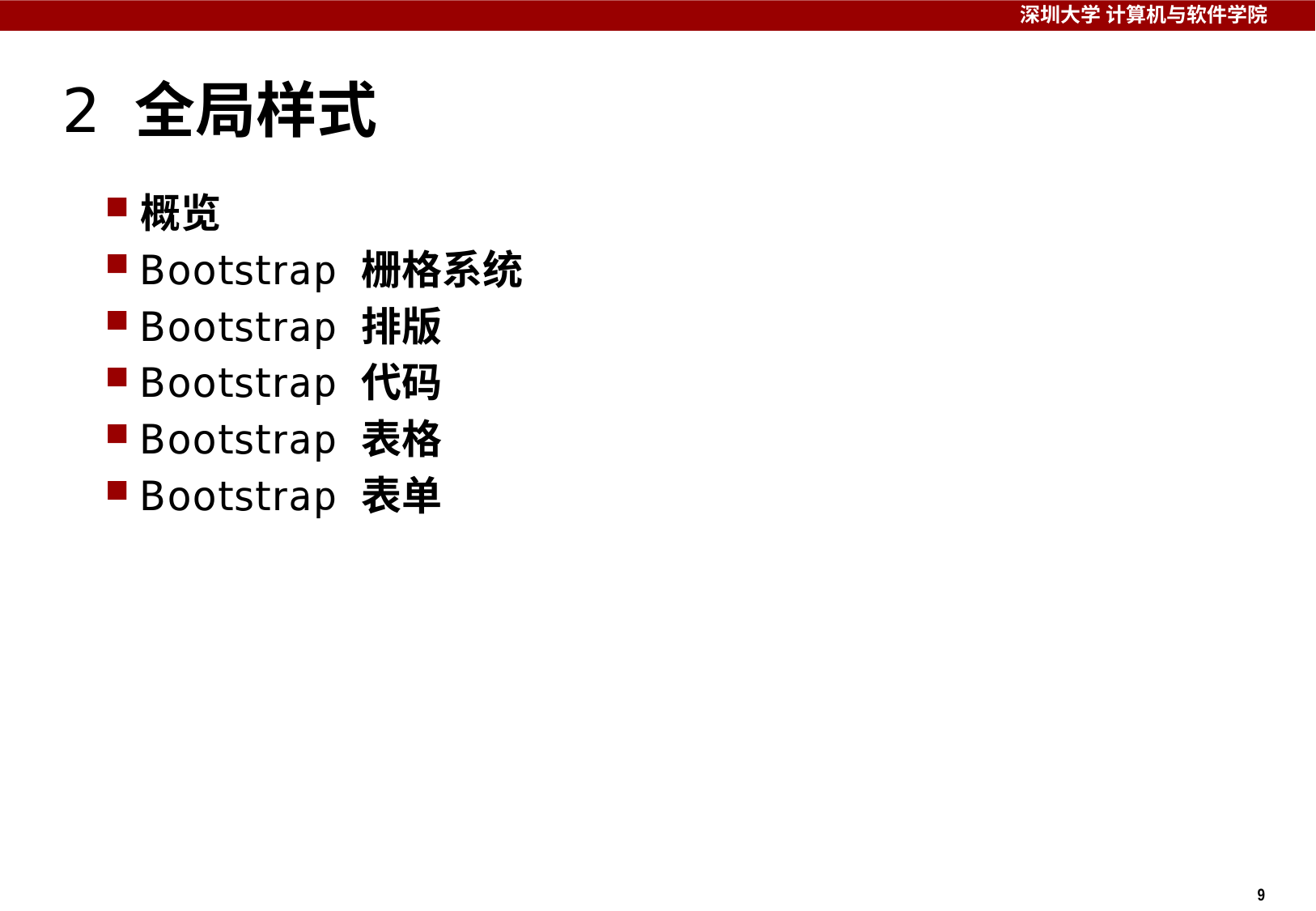

# 2 全局样式
概览
Bootstrap 栅格系统
Bootstrap 排版
Bootstrap 代码
Bootstrap 表格
Bootstrap 表单